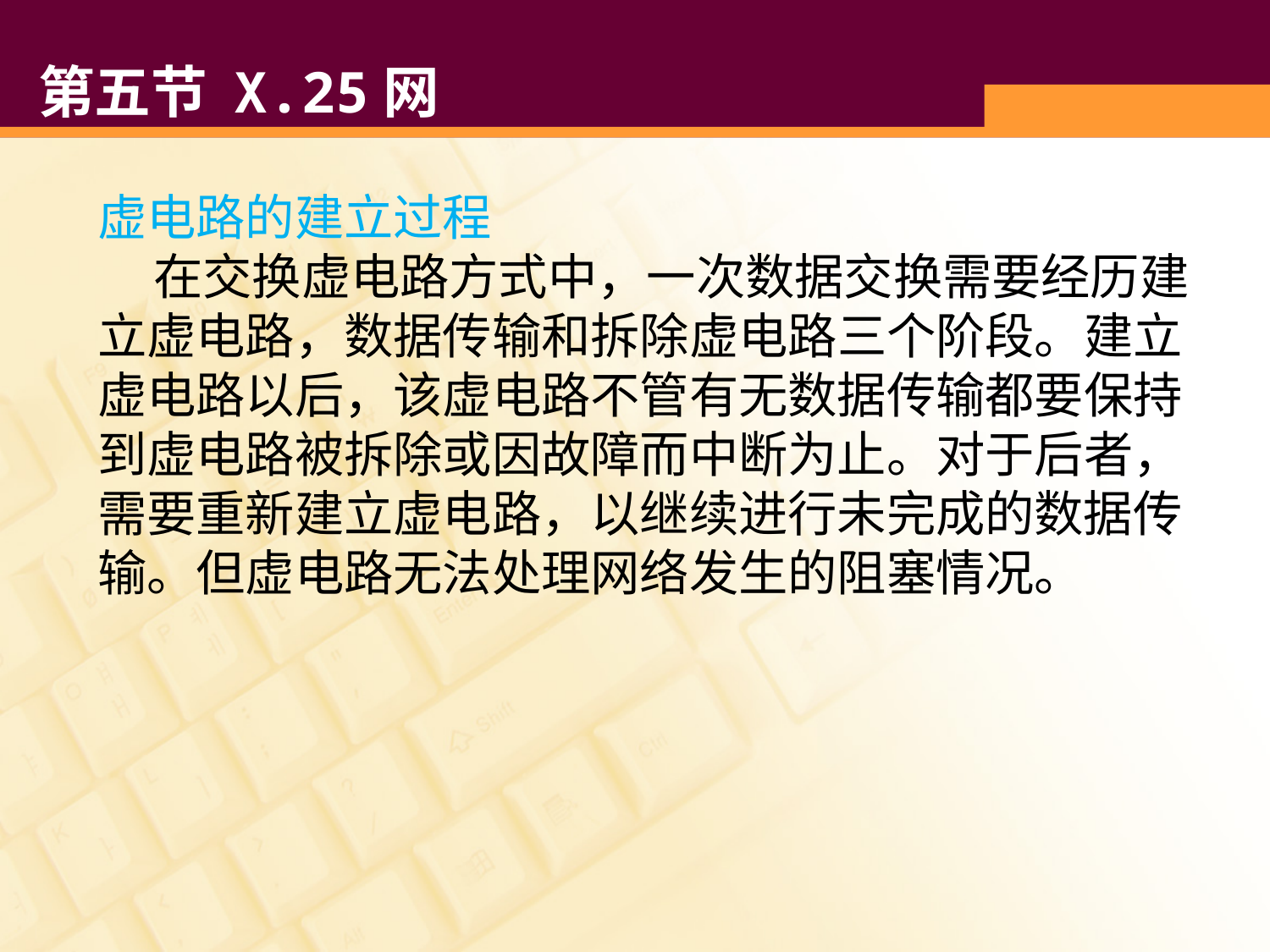

# 第五节 X.25网
虚电路的建立过程
    在交换虚电路方式中，一次数据交换需要经历建立虚电路，数据传输和拆除虚电路三个阶段。建立虚电路以后，该虚电路不管有无数据传输都要保持到虚电路被拆除或因故障而中断为止。对于后者，需要重新建立虚电路，以继续进行未完成的数据传输。但虚电路无法处理网络发生的阻塞情况。